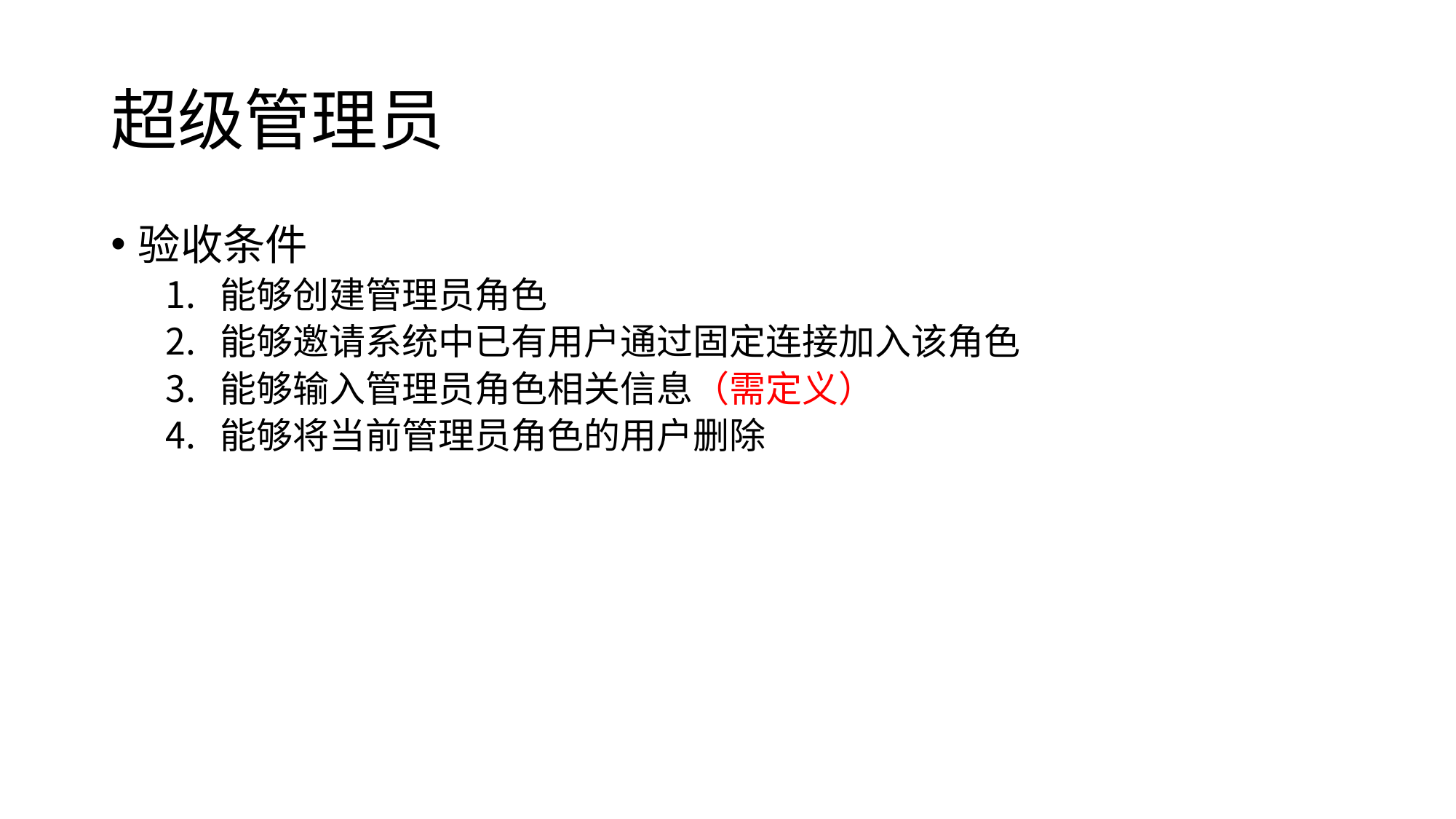

# 超级管理员
验收条件
能够创建管理员角色
能够邀请系统中已有用户通过固定连接加入该角色
能够输入管理员角色相关信息（需定义）
能够将当前管理员角色的用户删除